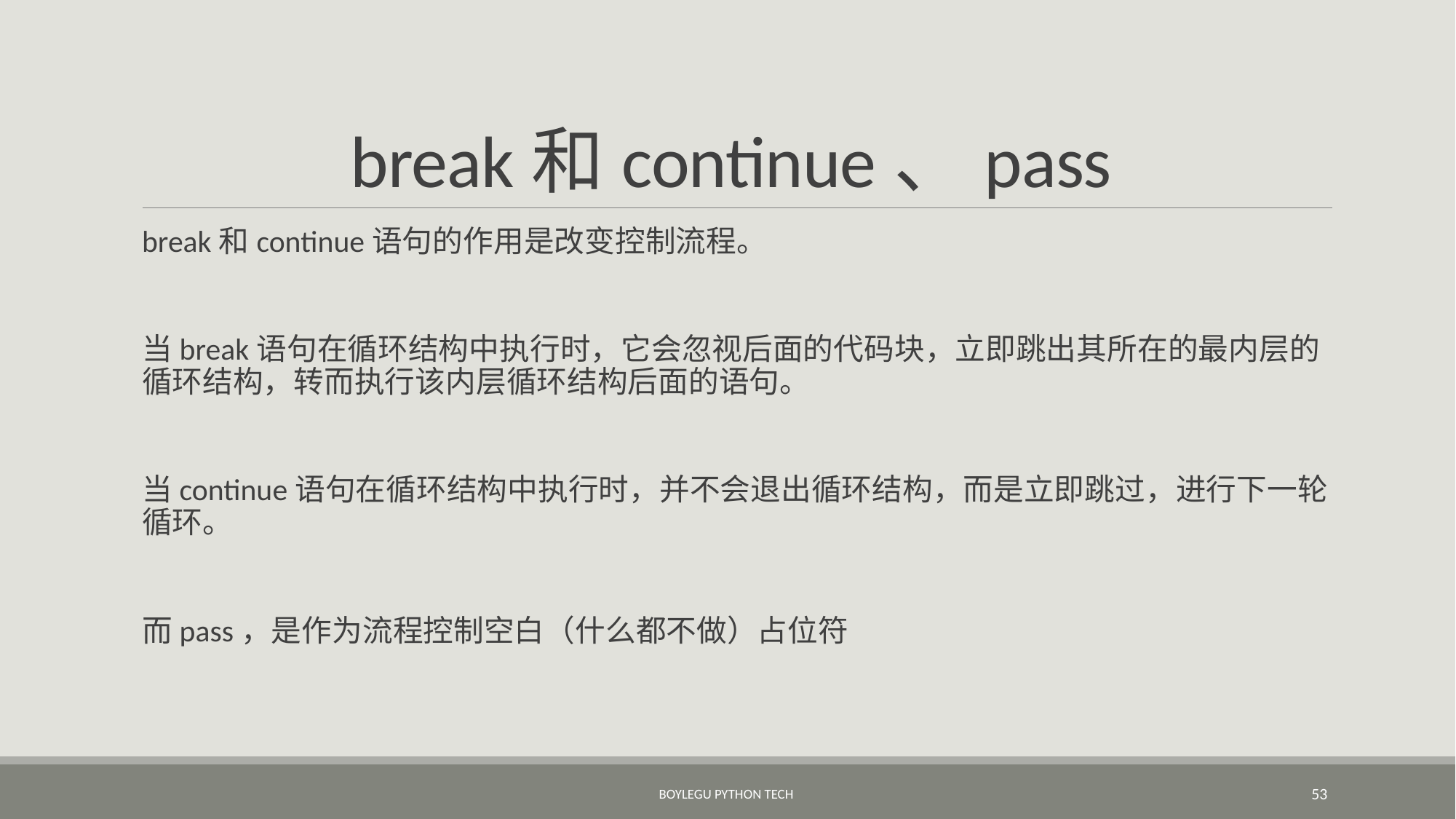

# break和continue、pass
break和continue语句的作用是改变控制流程。

当break语句在循环结构中执行时，它会忽视后面的代码块，立即跳出其所在的最内层的循环结构，转而执行该内层循环结构后面的语句。

当continue语句在循环结构中执行时，并不会退出循环结构，而是立即跳过，进行下一轮循环。

而pass，是作为流程控制空白（什么都不做）占位符
BoyleGu Python Tech
53